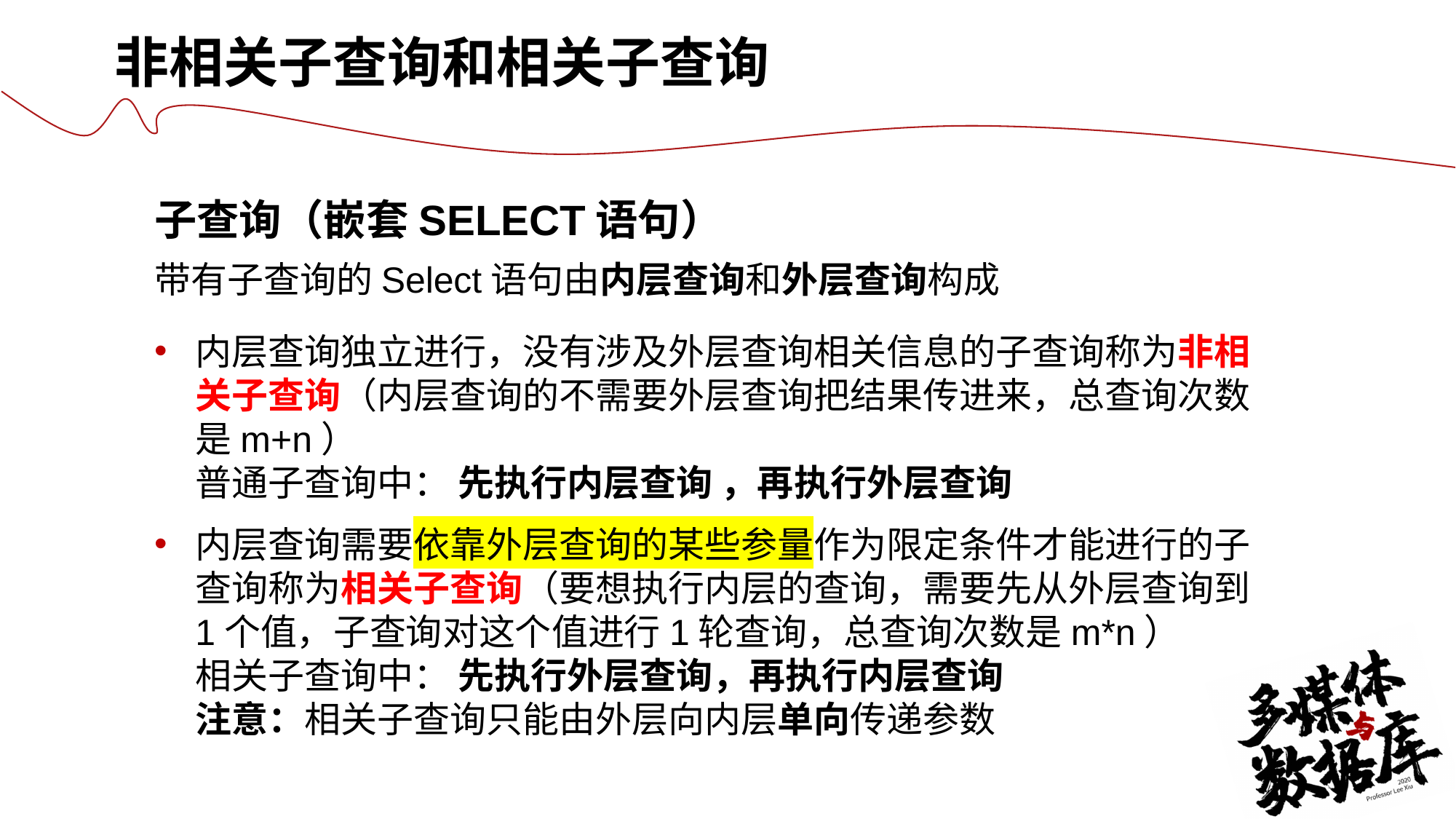

非相关子查询和相关子查询
子查询（嵌套SELECT语句）
带有子查询的Select语句由内层查询和外层查询构成
内层查询独立进行，没有涉及外层查询相关信息的子查询称为非相关子查询（内层查询的不需要外层查询把结果传进来，总查询次数是m+n）
普通子查询中： 先执行内层查询 ，再执行外层查询
内层查询需要依靠外层查询的某些参量作为限定条件才能进行的子查询称为相关子查询（要想执行内层的查询，需要先从外层查询到1个值，子查询对这个值进行1轮查询，总查询次数是m*n）
相关子查询中： 先执行外层查询，再执行内层查询
注意：相关子查询只能由外层向内层单向传递参数